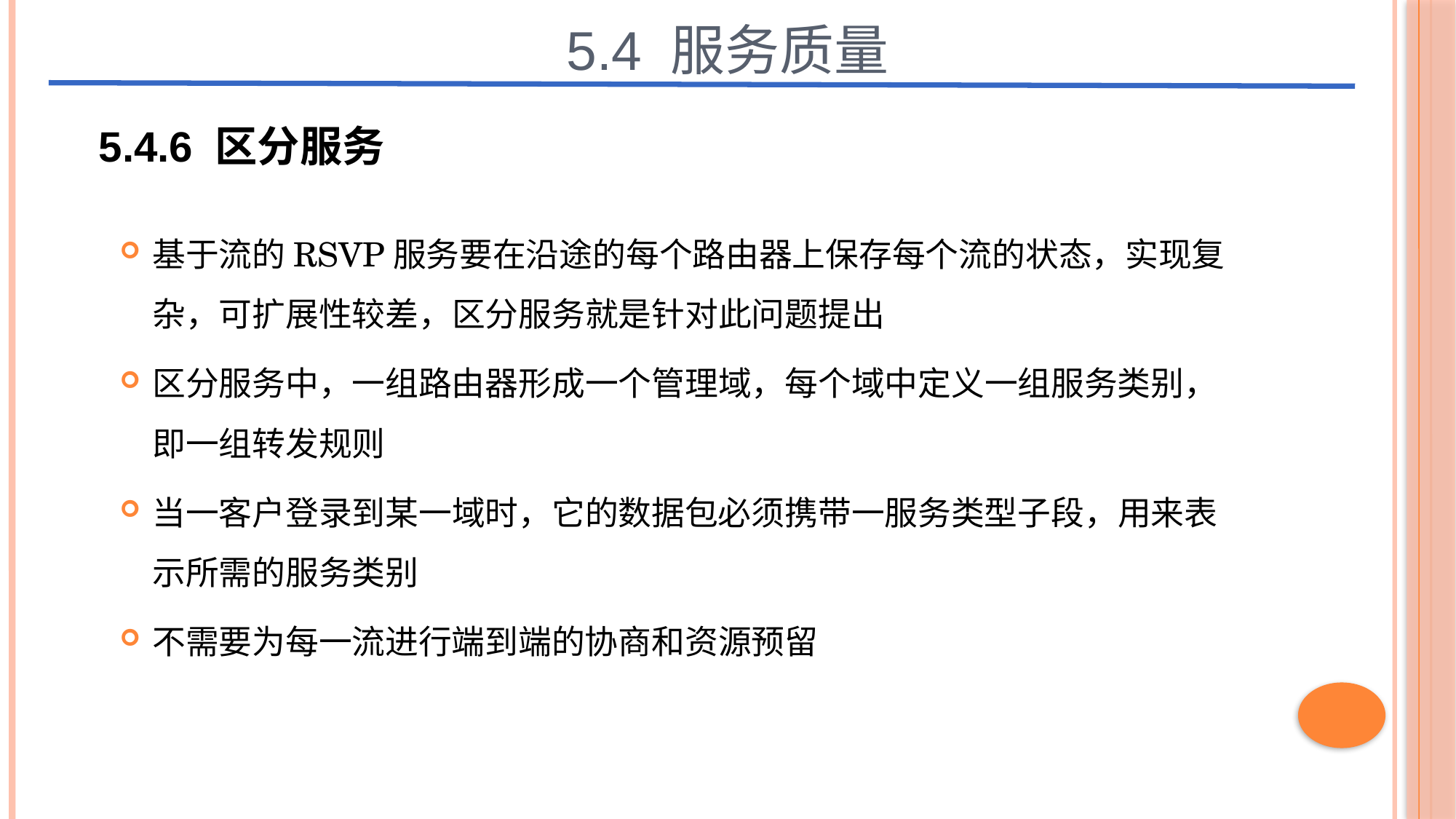

5.4 服务质量
5.4.6 区分服务
基于流的RSVP服务要在沿途的每个路由器上保存每个流的状态，实现复杂，可扩展性较差，区分服务就是针对此问题提出
区分服务中，一组路由器形成一个管理域，每个域中定义一组服务类别，即一组转发规则
当一客户登录到某一域时，它的数据包必须携带一服务类型子段，用来表示所需的服务类别
不需要为每一流进行端到端的协商和资源预留